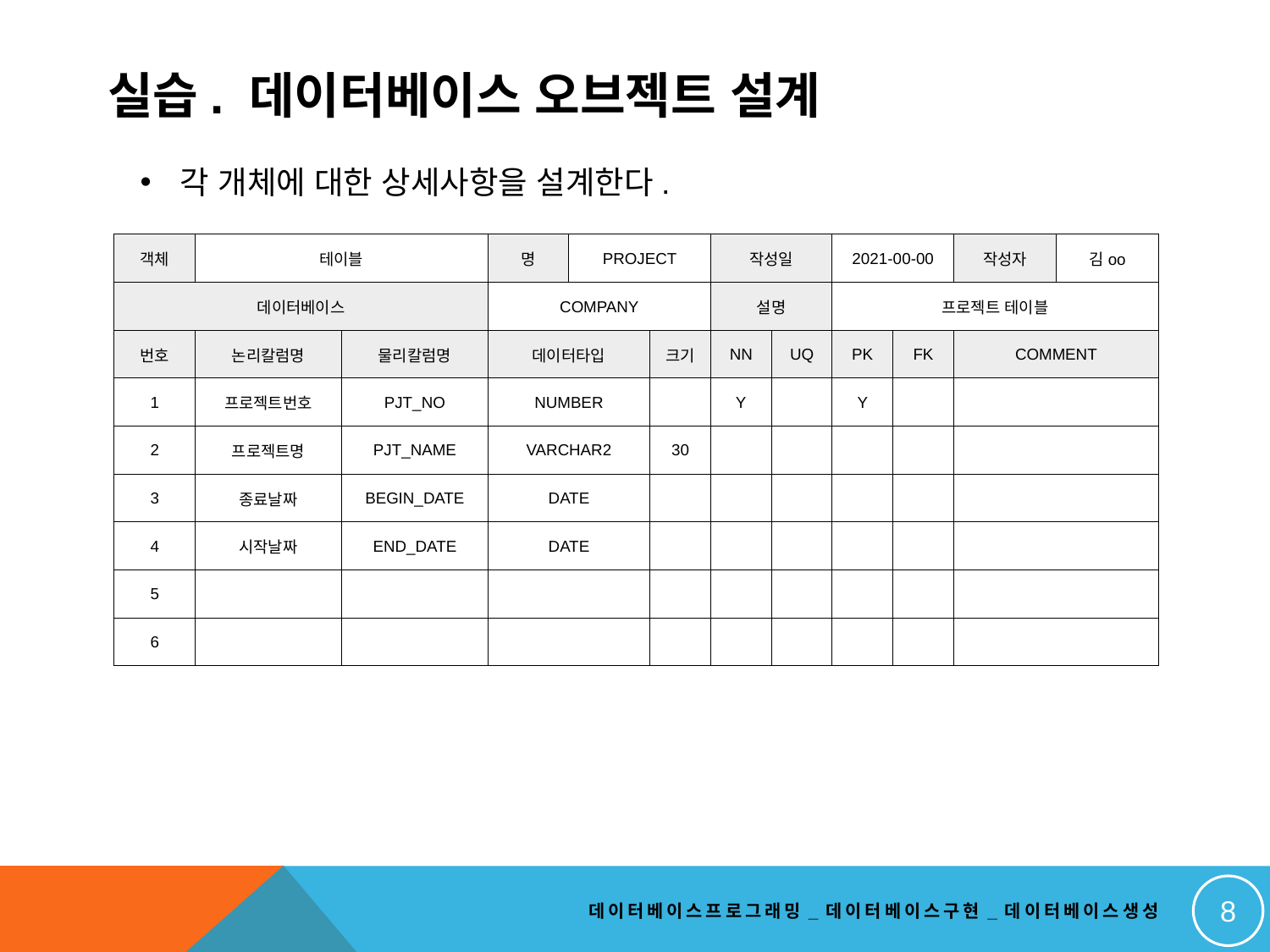

실습. 데이터베이스 오브젝트 설계
각 개체에 대한 상세사항을 설계한다.
| 객체 | 테이블 |  | 명 | PROJECT |  | 작성일 |  | 2021-00-00 |  | 작성자 | 김oo |
| --- | --- | --- | --- | --- | --- | --- | --- | --- | --- | --- | --- |
| 데이터베이스 |  |  | COMPANY |  |  | 설명 |  | 프로젝트 테이블 |  |  |  |
| 번호 | 논리칼럼명 | 물리칼럼명 | 데이터타입 |  | 크기 | NN | UQ | PK | FK | COMMENT |  |
| 1 | 프로젝트번호 | PJT\_NO | NUMBER |  |  | Y |  | Y |  |  |  |
| 2 | 프로젝트명 | PJT\_NAME | VARCHAR2 |  | 30 |  |  |  |  |  |  |
| 3 | 종료날짜 | BEGIN\_DATE | DATE |  |  |  |  |  |  |  |  |
| 4 | 시작날짜 | END\_DATE | DATE |  |  |  |  |  |  |  |  |
| 5 |  |  |  |  |  |  |  |  |  |  |  |
| 6 |  |  |  |  |  |  |  |  |  |  |  |
8
데이터베이스프로그래밍_데이터베이스구현_데이터베이스생성